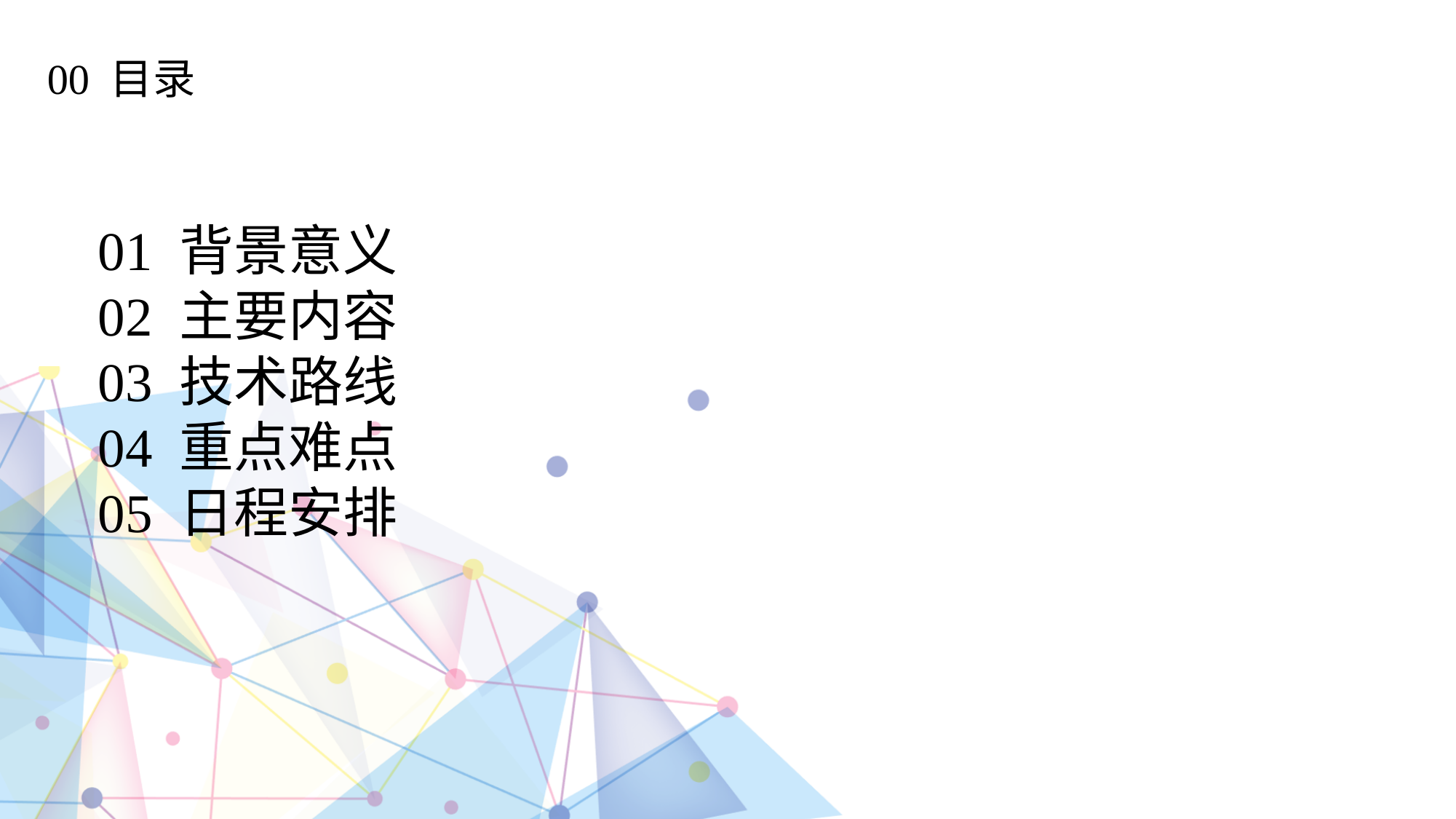

00 目录
01 背景意义
02 主要内容
03 技术路线
04 重点难点
05 日程安排